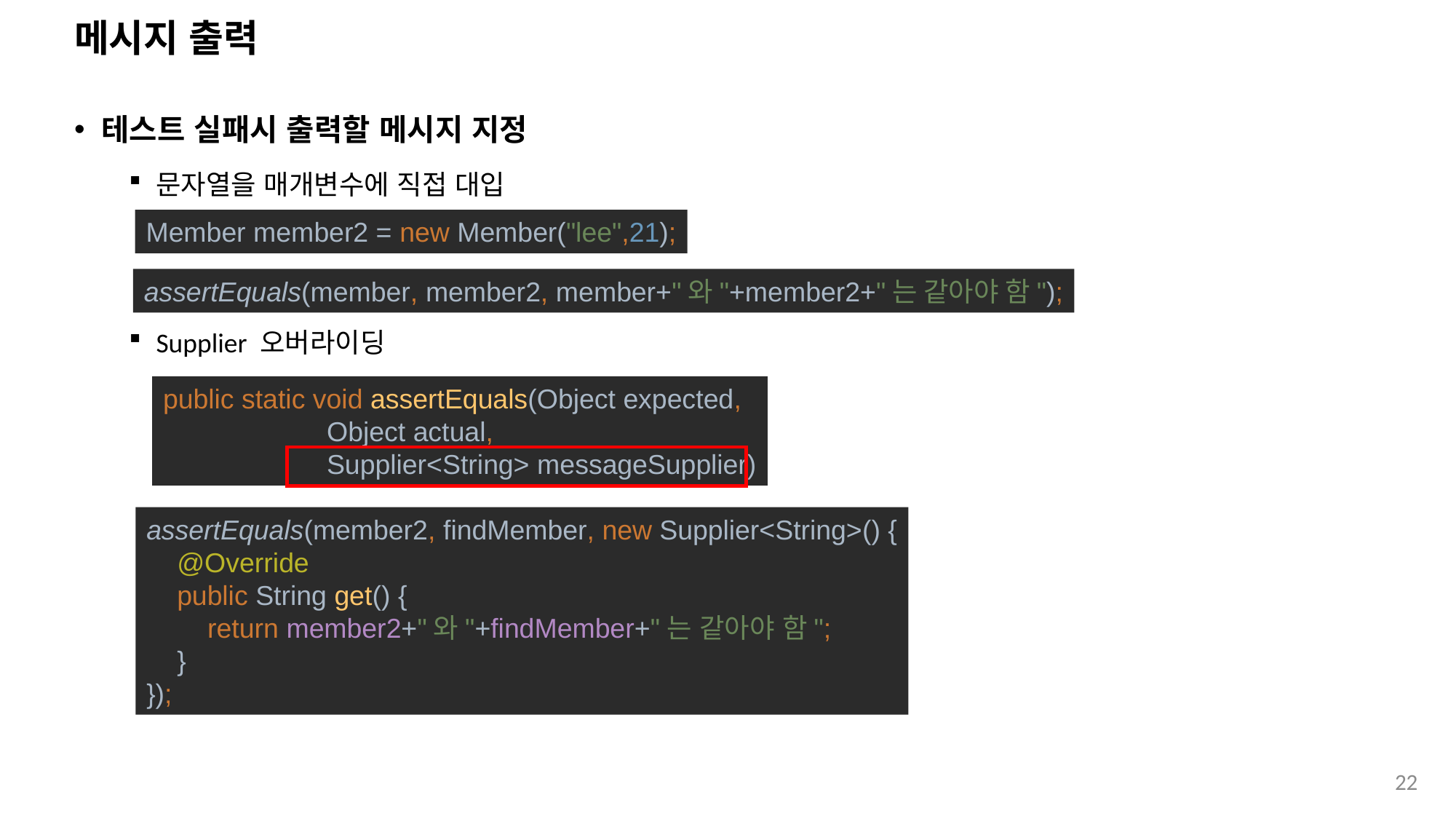

# 메시지 출력
테스트 실패시 출력할 메시지 지정
문자열을 매개변수에 직접 대입

Supplier 오버라이딩

Member member2 = new Member("lee",21);
assertEquals(member, member2, member+"와"+member2+"는 같아야 함");
public static void assertEquals(Object expected,
Object actual,
Supplier<String> messageSupplier)

assertEquals(member2, findMember, new Supplier<String>() {
    @Override
    public String get() {
        return member2+"와"+findMember+"는 같아야 함";
    }
});
22